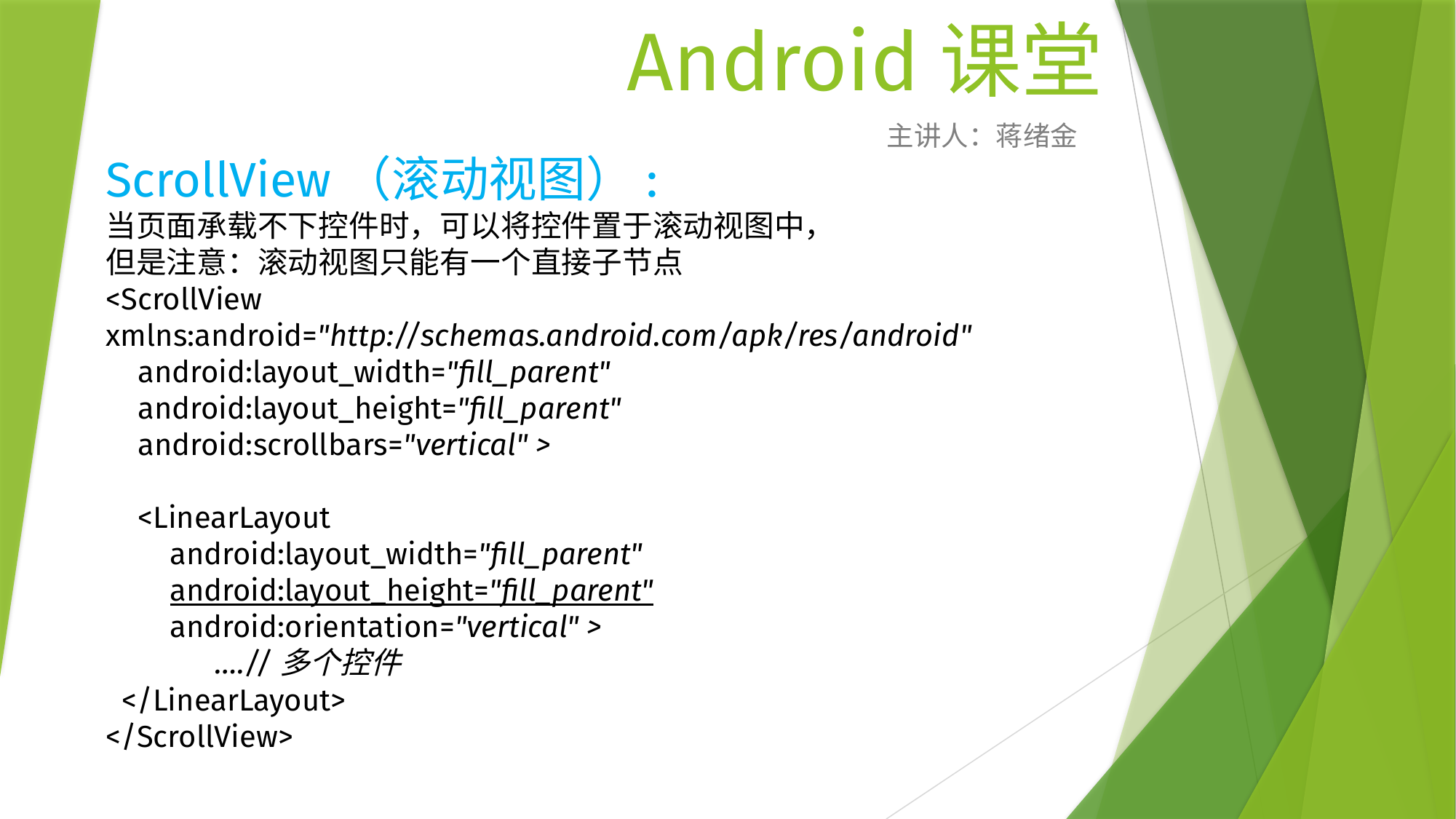

# Android课堂
主讲人：蒋绪金
ScrollView（滚动视图）:
当页面承载不下控件时，可以将控件置于滚动视图中，
但是注意：滚动视图只能有一个直接子节点
<ScrollView xmlns:android="http://schemas.android.com/apk/res/android"
    android:layout_width="fill_parent"
    android:layout_height="fill_parent"
    android:scrollbars="vertical" >

    <LinearLayout
        android:layout_width="fill_parent"
        android:layout_height="fill_parent"
        android:orientation="vertical" >
	….//多个控件
  </LinearLayout>
</ScrollView>